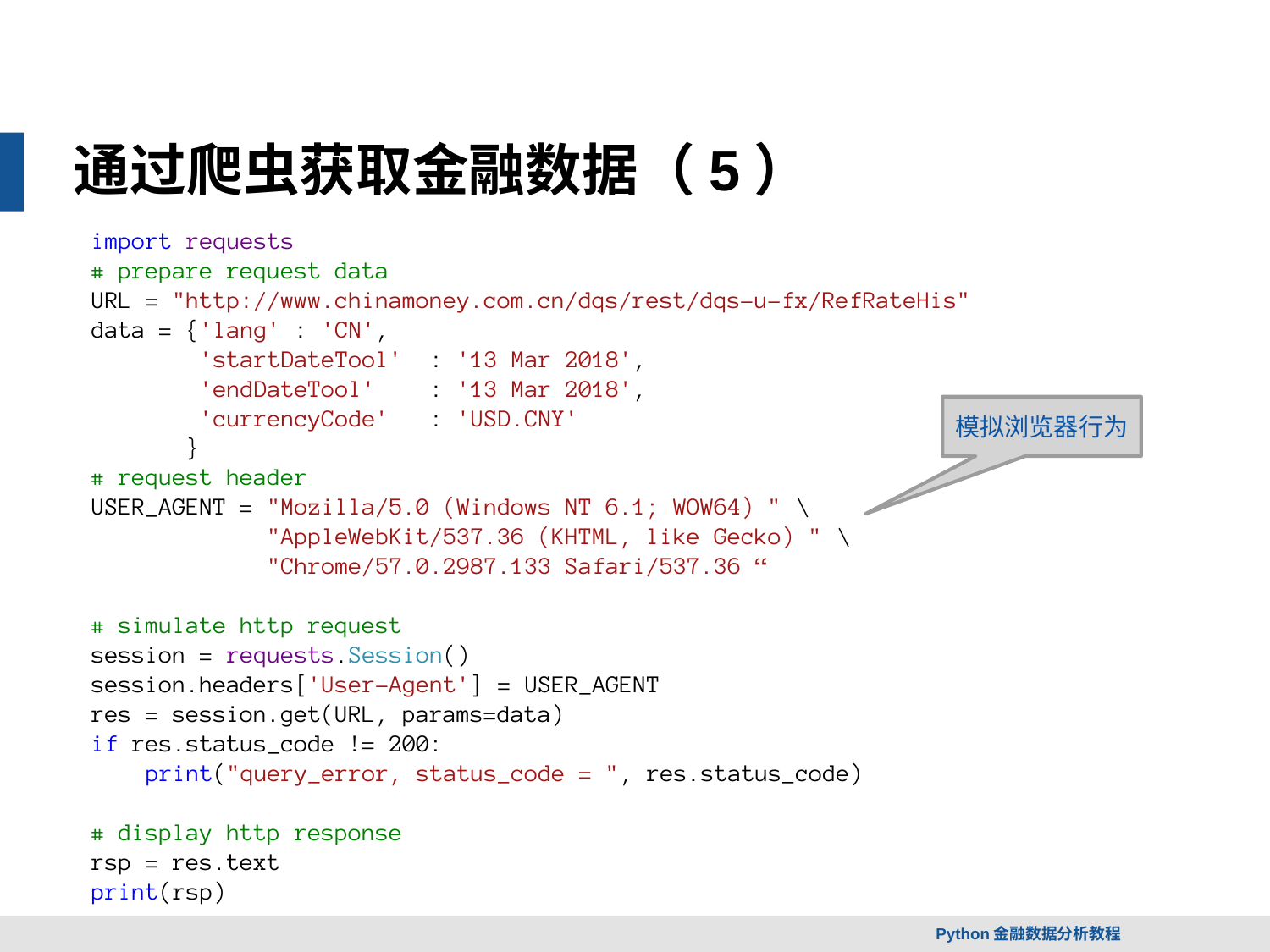

通过爬虫获取金融数据（5）
import requests
# prepare request data
URL = "http://www.chinamoney.com.cn/dqs/rest/dqs-u-fx/RefRateHis"
data = {'lang' : 'CN',
        'startDateTool'  : '13 Mar 2018',
        'endDateTool'    : '13 Mar 2018',
        'currencyCode'   : 'USD.CNY'
       }
# request header
USER_AGENT = "Mozilla/5.0 (Windows NT 6.1; WOW64) " \
             "AppleWebKit/537.36 (KHTML, like Gecko) " \
             "Chrome/57.0.2987.133 Safari/537.36 “

# simulate http request
session = requests.Session()
session.headers['User-Agent'] = USER_AGENT
res = session.get(URL, params=data)
if res.status_code != 200:
    print("query_error, status_code = ", res.status_code)

# display http response
rsp = res.text
print(rsp)
模拟浏览器行为
Python金融数据分析教程